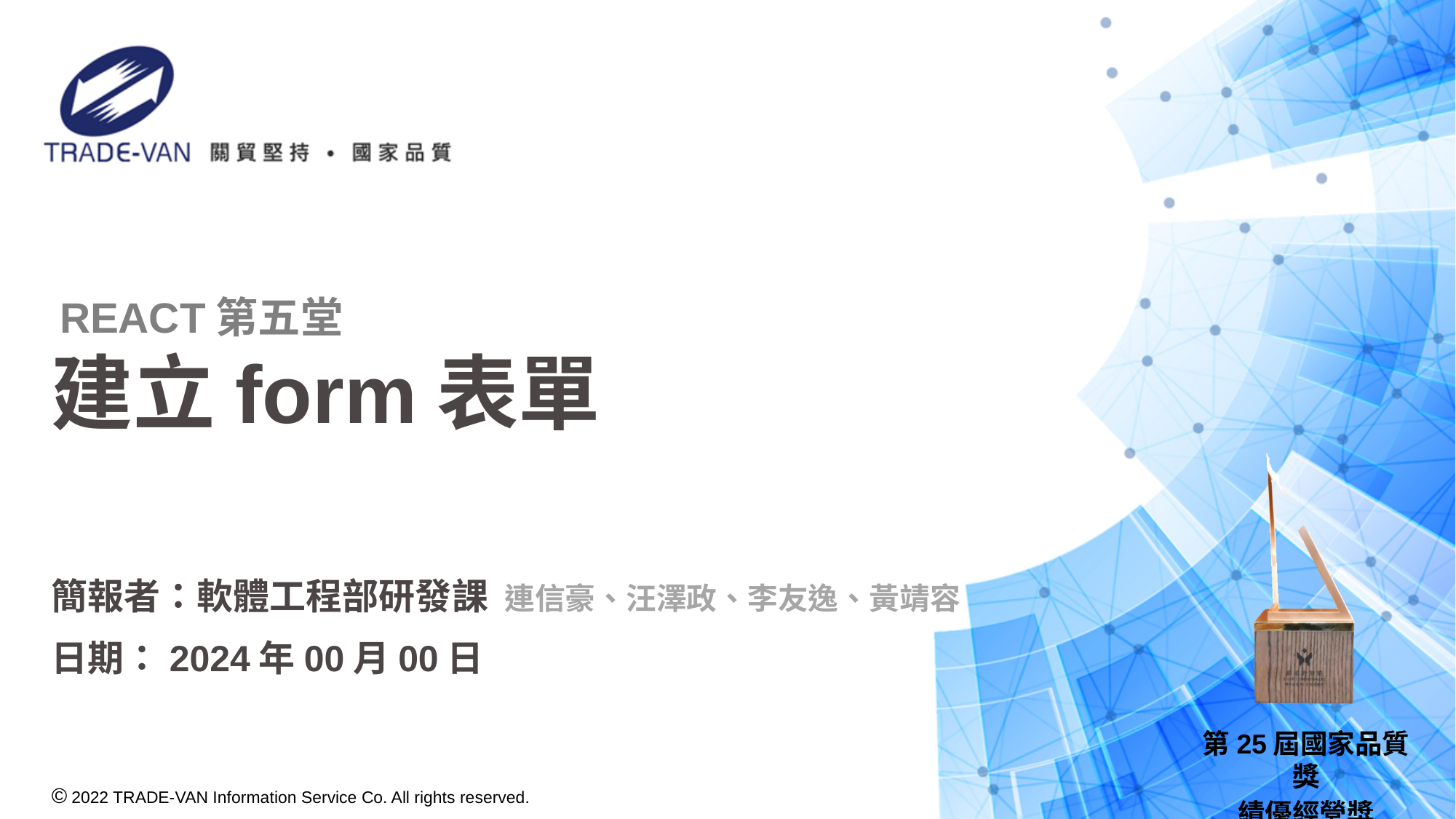

# REACT第五堂 建立 form表單
簡報者：軟體工程部研發課  連信豪、汪澤政、李友逸、黃靖容
日期：2024年00月00日